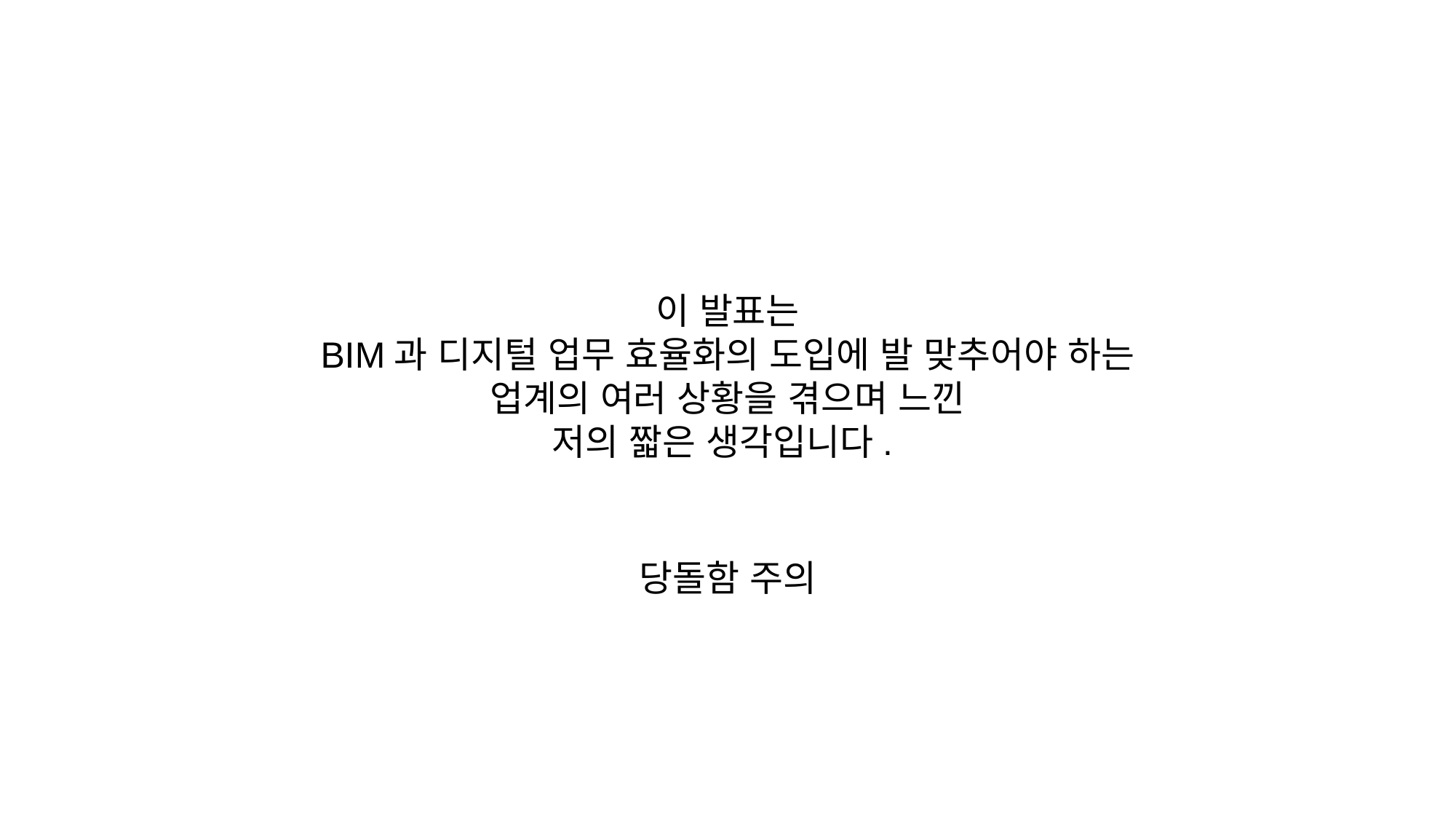

이 발표는
BIM과 디지털 업무 효율화의 도입에 발 맞추어야 하는
업계의 여러 상황을 겪으며 느낀
저의 짧은 생각입니다.
당돌함 주의